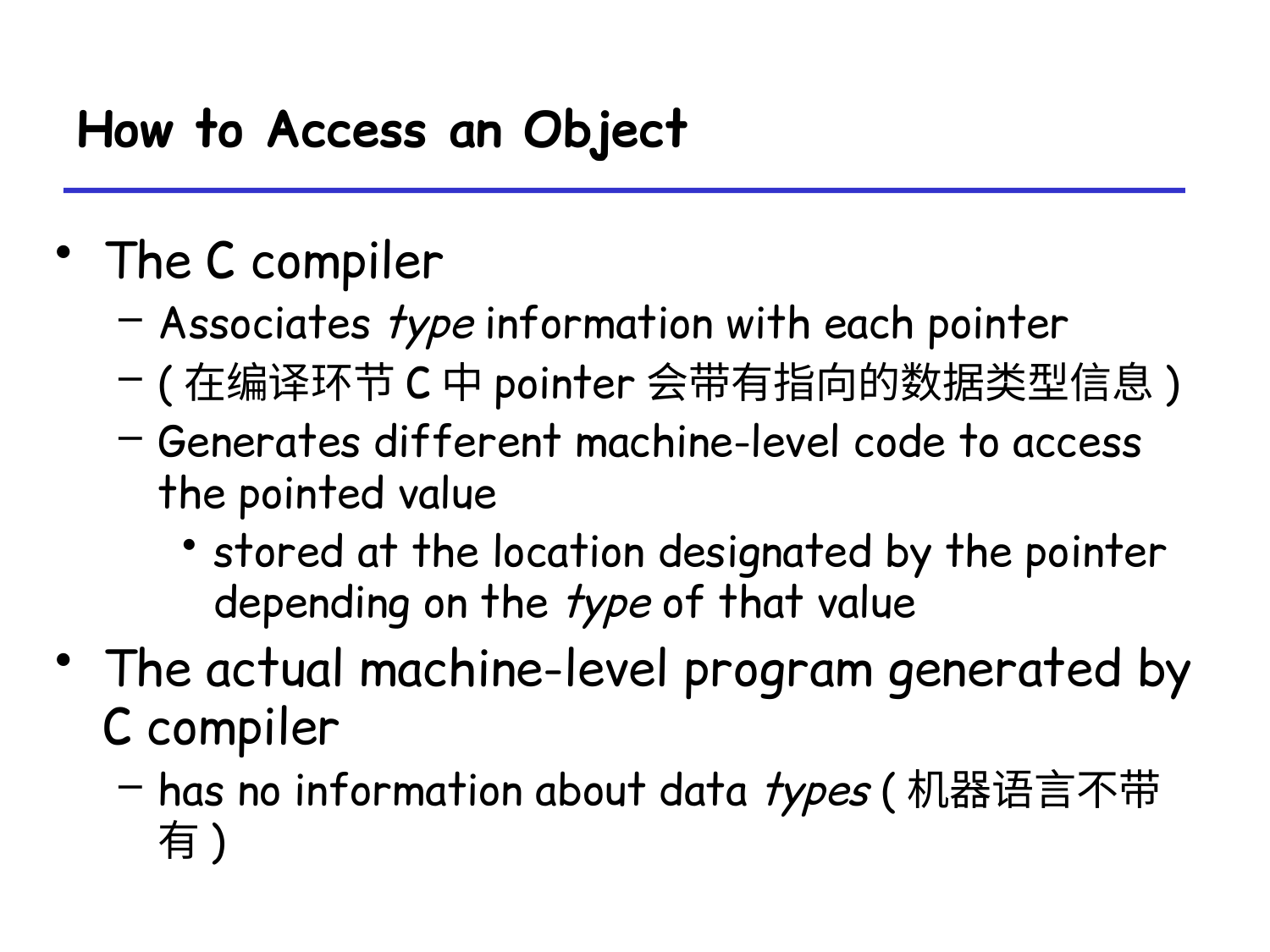

# How to Access an Object
The C compiler
Associates type information with each pointer
(在编译环节C中pointer会带有指向的数据类型信息)
Generates different machine-level code to access the pointed value
stored at the location designated by the pointer depending on the type of that value
The actual machine-level program generated by C compiler
has no information about data types (机器语言不带有)
57